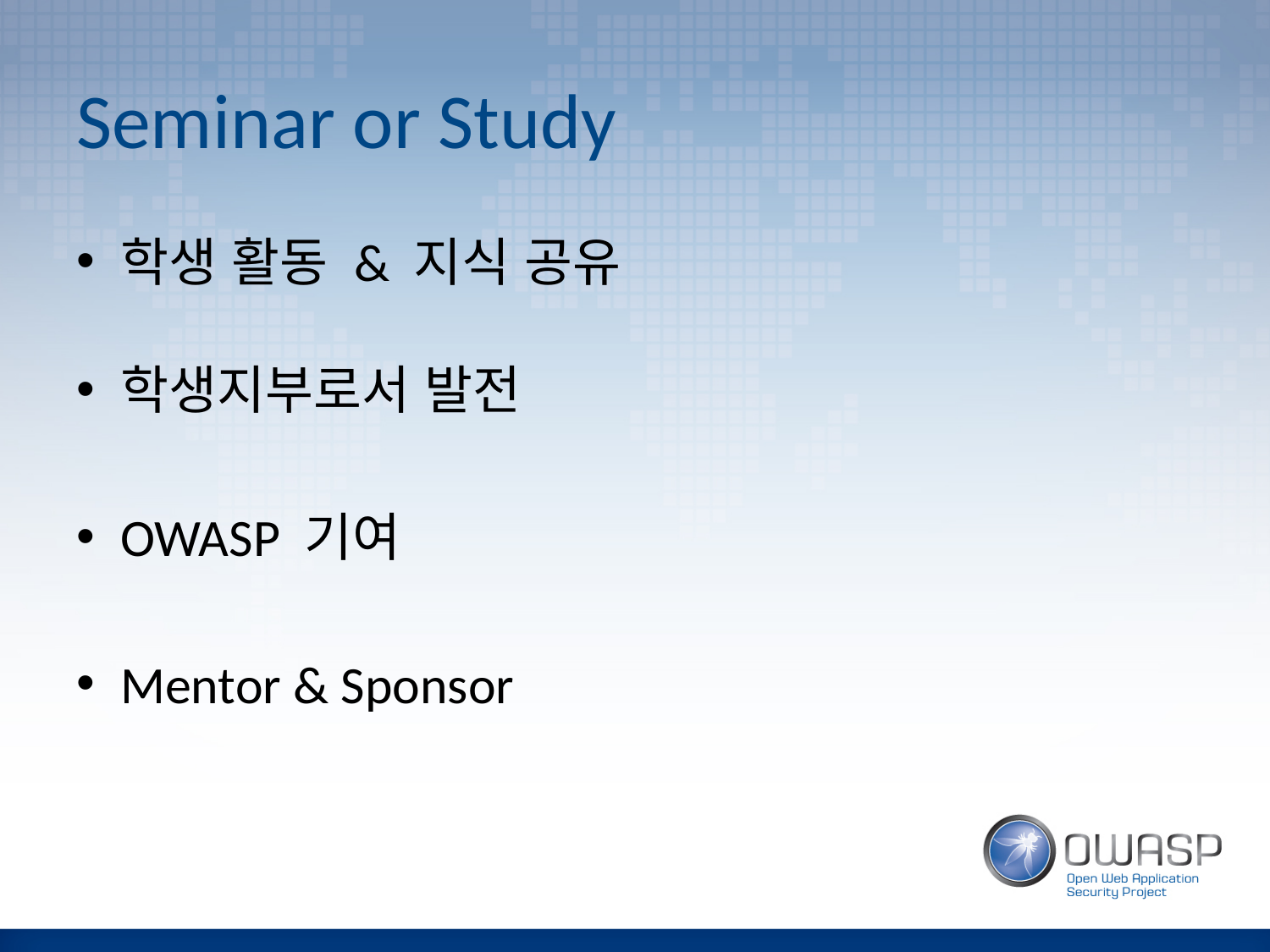

# Seminar or Study
학생 활동 & 지식 공유

학생지부로서 발전

OWASP 기여

Mentor & Sponsor